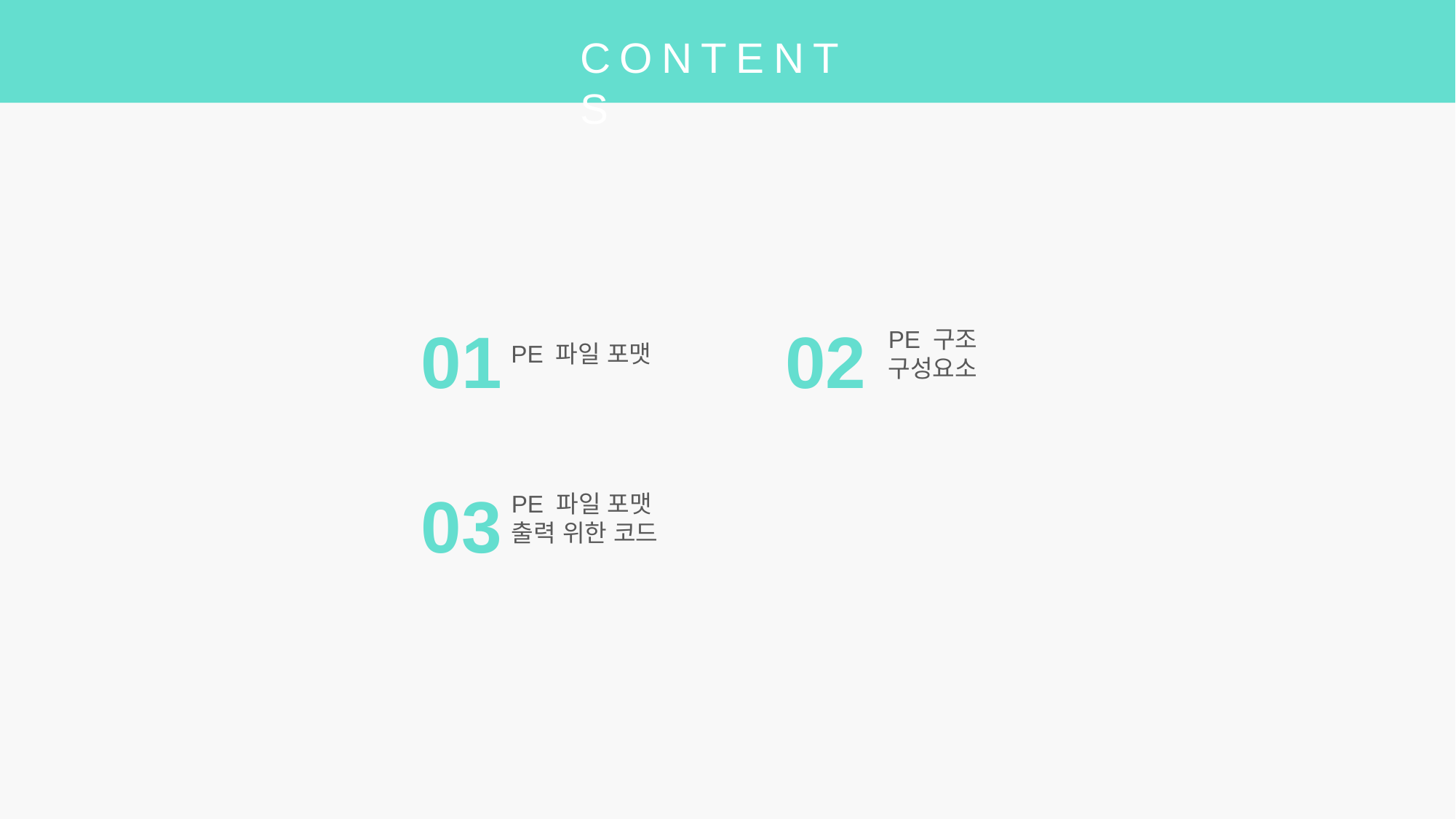

CONTENTS
01
PE 파일 포맷
02
PE 구조
구성요소
03
PE 파일 포맷
출력 위한 코드